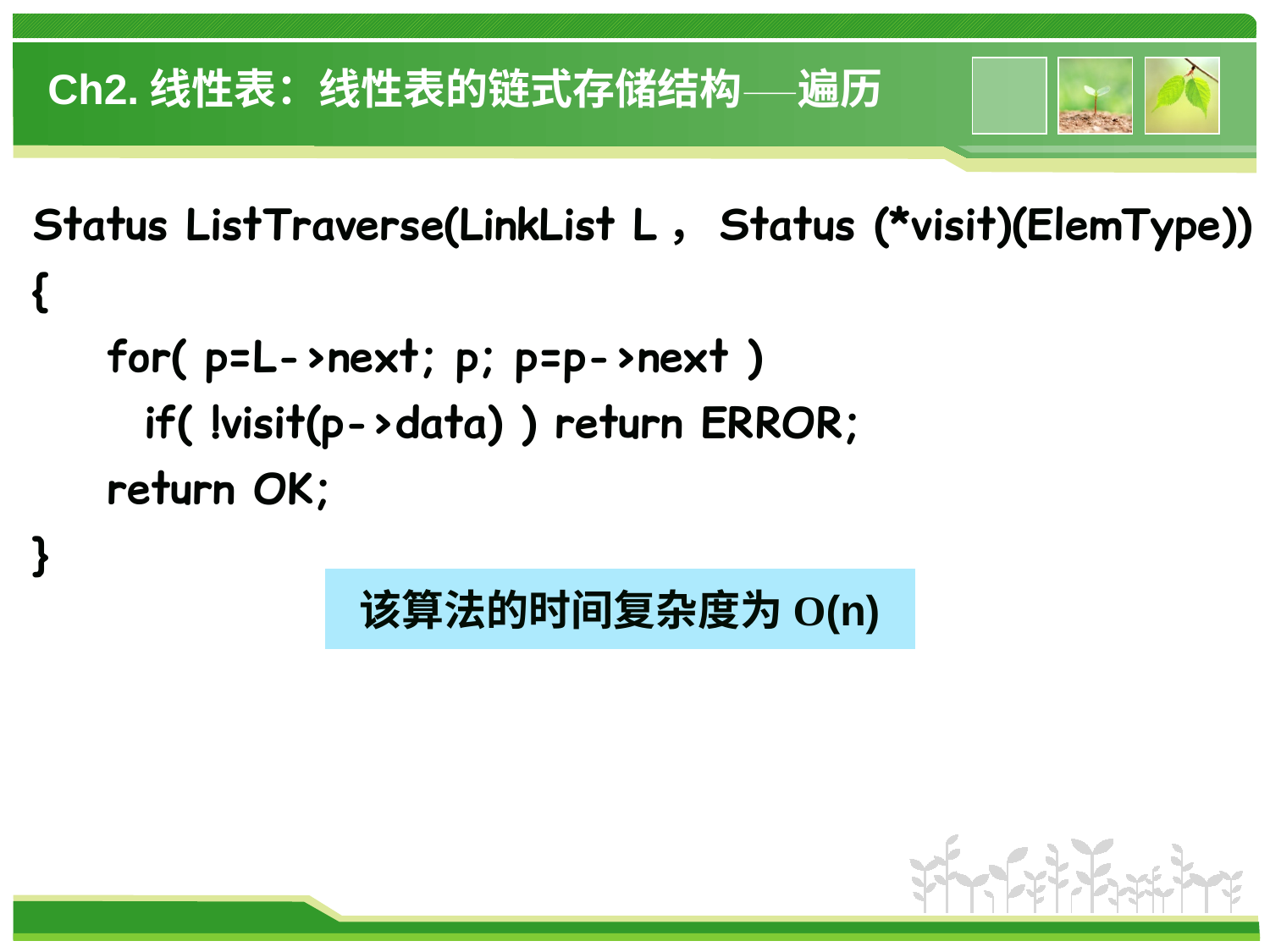

Ch2.线性表：线性表的链式存储结构——遍历
Status ListTraverse(LinkList L，Status (*visit)(ElemType)) {
    for( p=L->next; p; p=p->next )
      if( !visit(p->data) ) return ERROR;
    return OK;
}
该算法的时间复杂度为O(n)